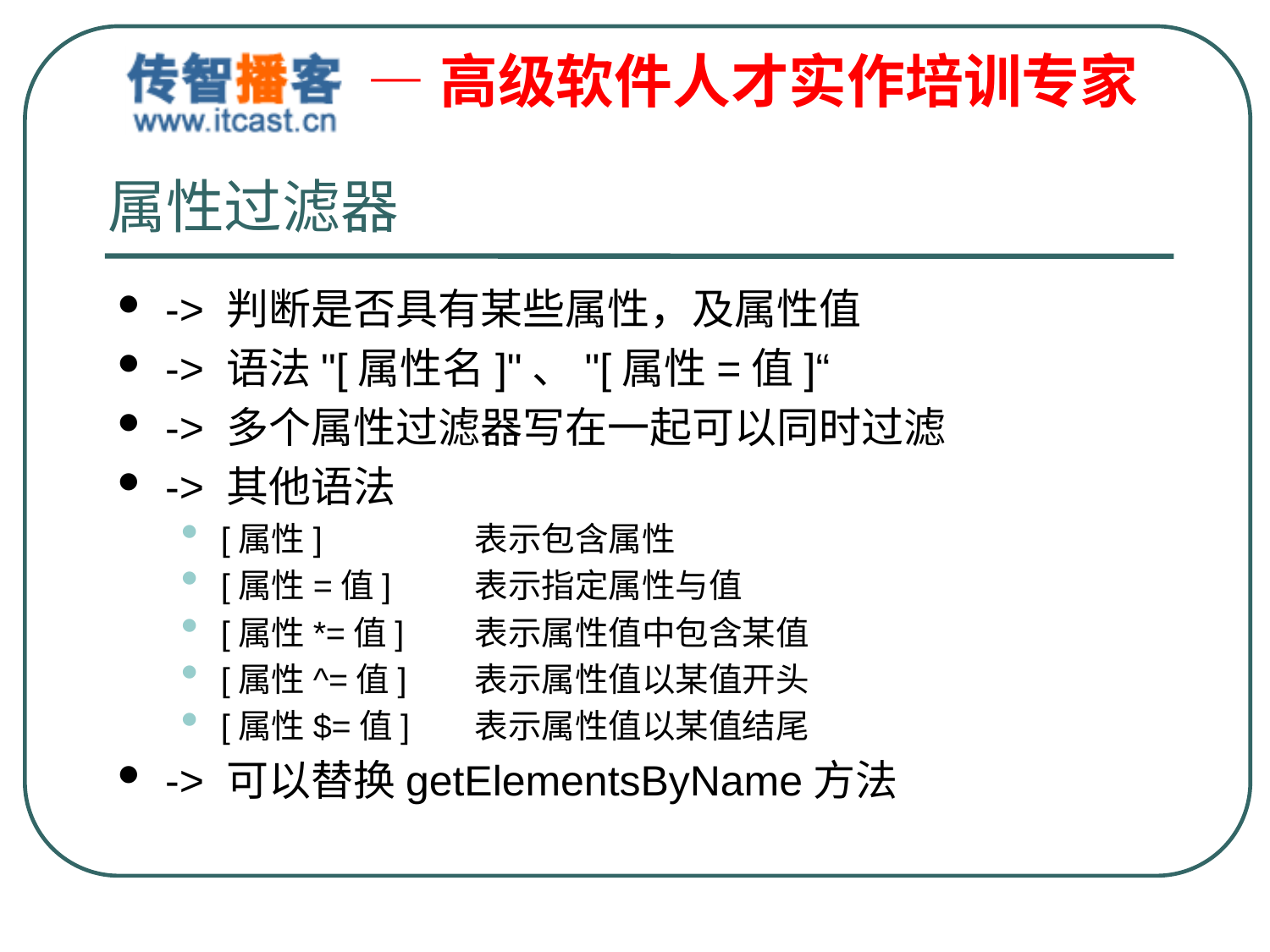

# 属性过滤器
-> 判断是否具有某些属性，及属性值
-> 语法"[属性名]"、"[属性=值]“
-> 多个属性过滤器写在一起可以同时过滤
-> 其他语法
[属性]		表示包含属性
[属性=值]	表示指定属性与值
[属性*=值]	表示属性值中包含某值
[属性^=值]	表示属性值以某值开头
[属性$=值]	表示属性值以某值结尾
-> 可以替换getElementsByName方法